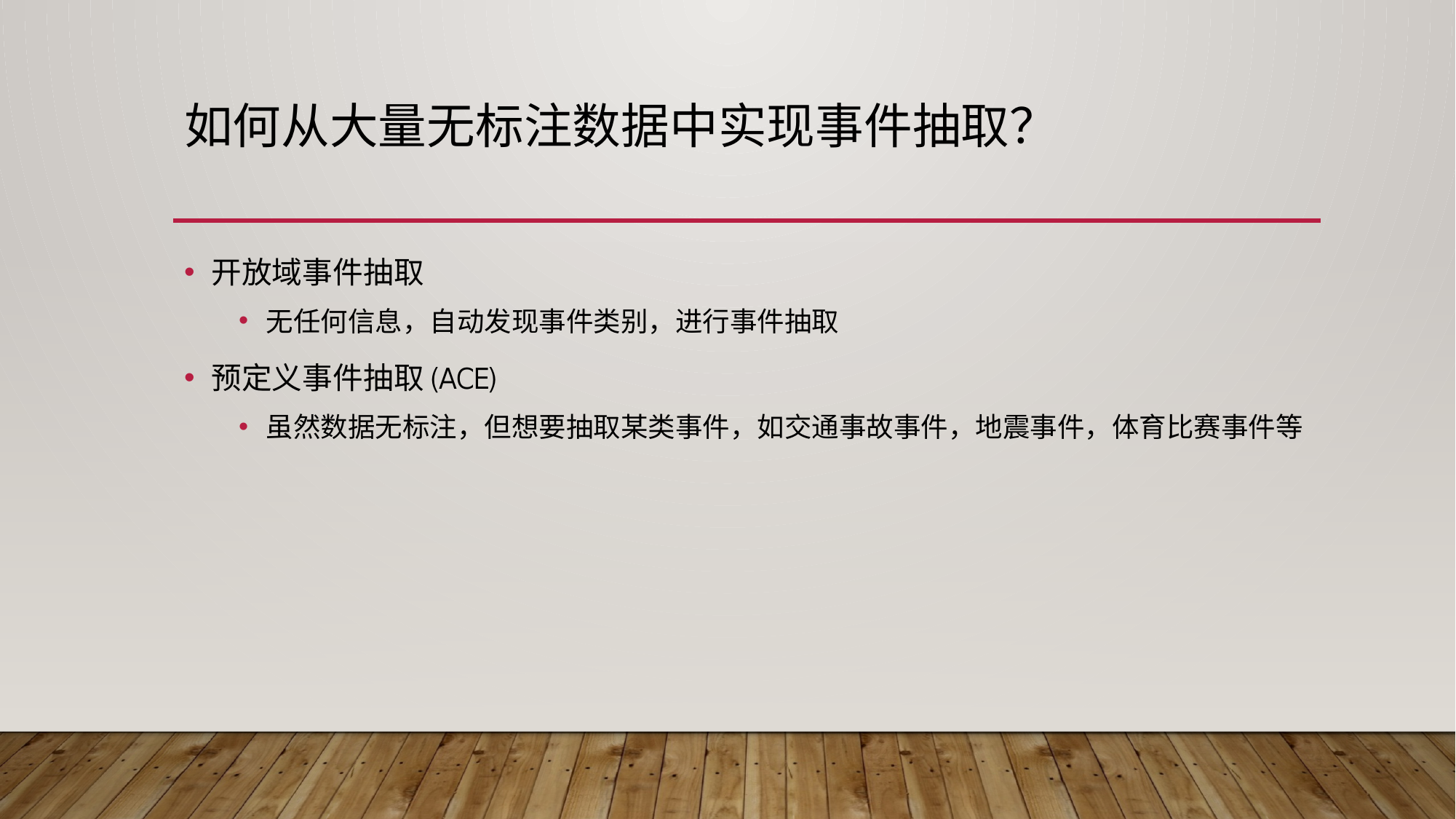

# 如何从大量无标注数据中实现事件抽取？
开放域事件抽取
无任何信息，自动发现事件类别，进行事件抽取
预定义事件抽取(ACE)
虽然数据无标注，但想要抽取某类事件，如交通事故事件，地震事件，体育比赛事件等